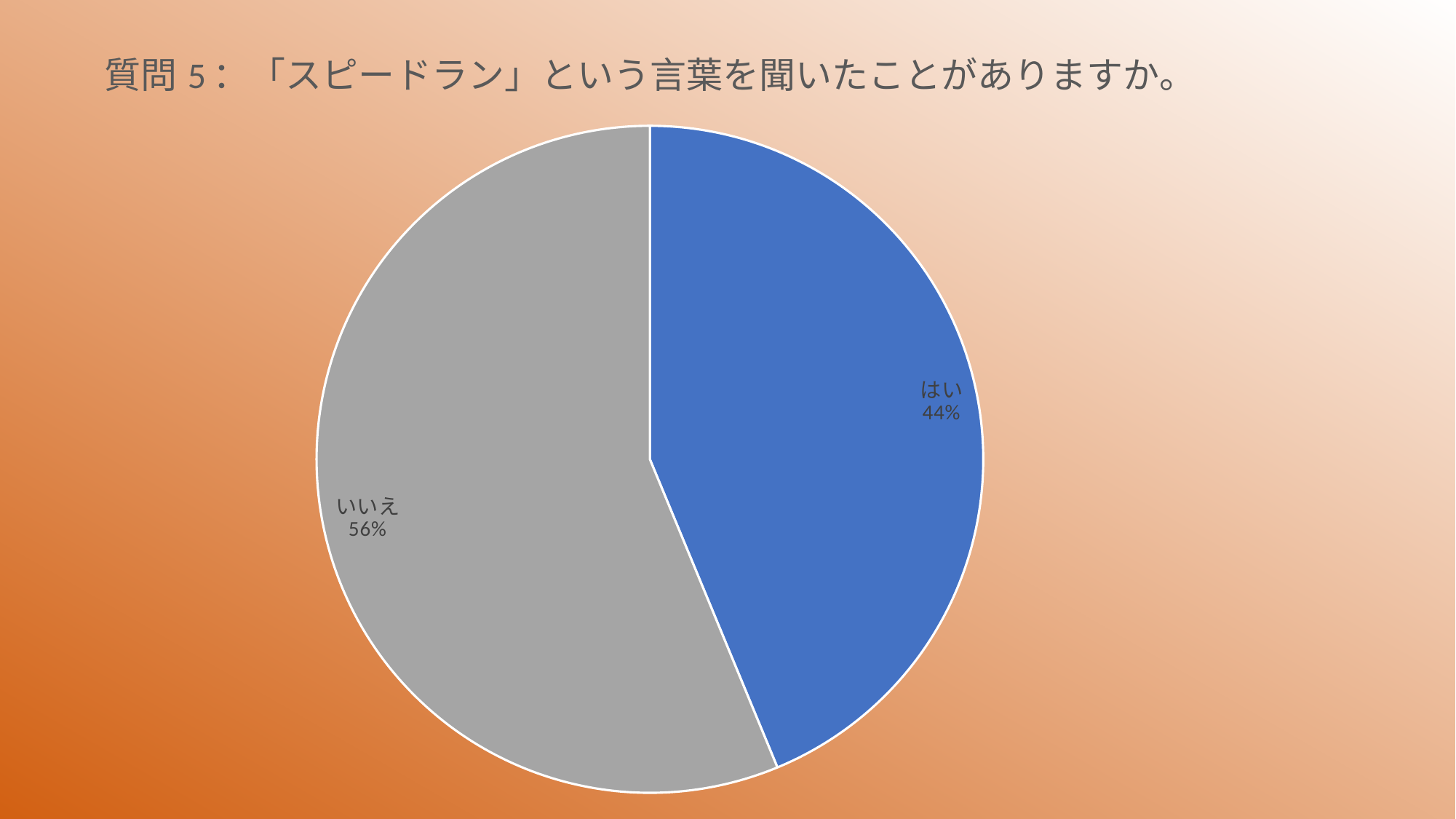

### Chart:

| Category | 質問5：「スピードラン」という言葉を聞いたことがありますか。 |
|---|---|
| はい | 7.0 |
| いいえ | 9.0 |

[unsupported chart]

### Chart: 学年

| Category |
|---|